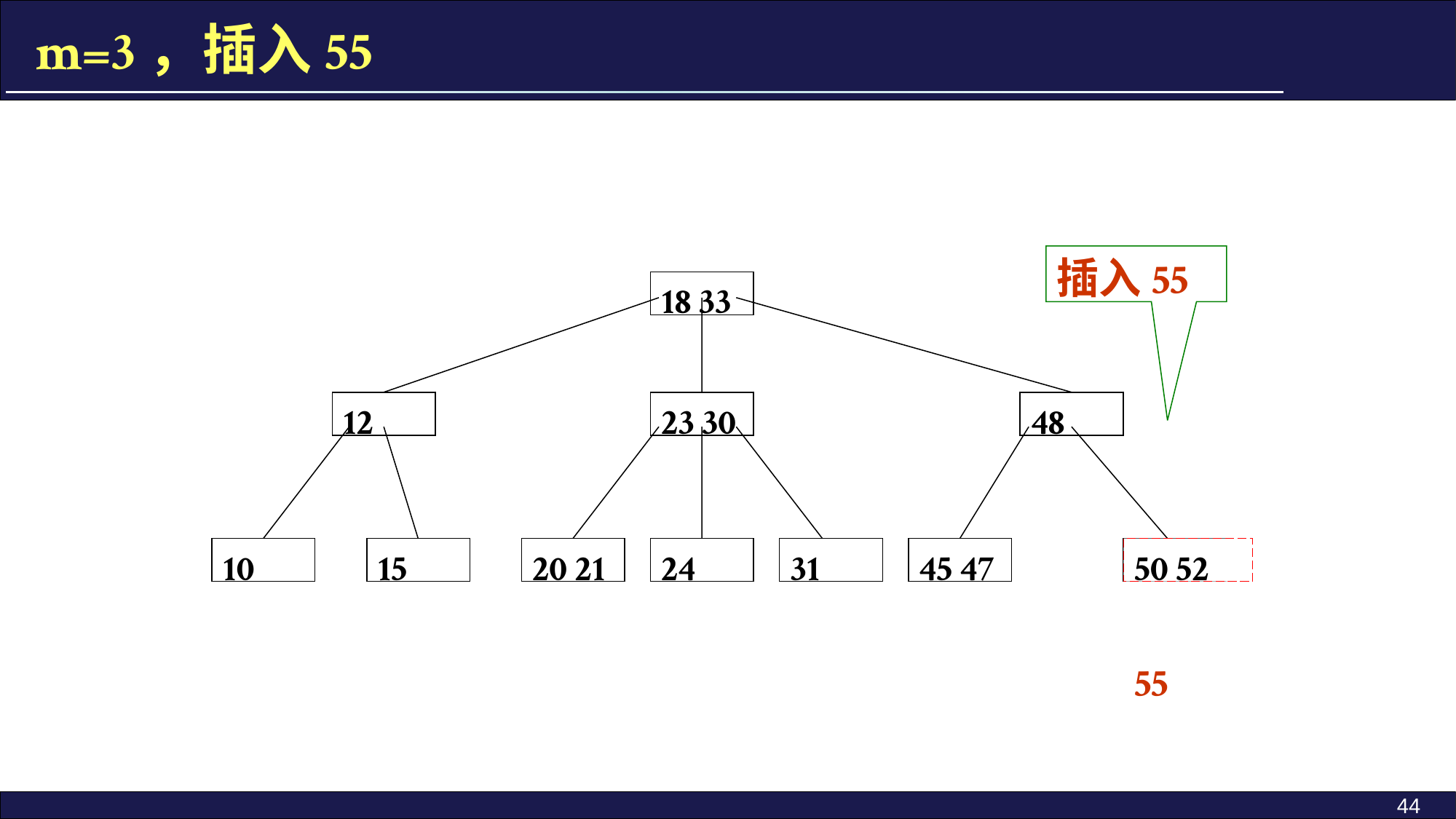

m=3，插入55
插入55
18 33

12
23 30
48

10
15
20 21
24
31
45 47
50 52
50 52
55
44